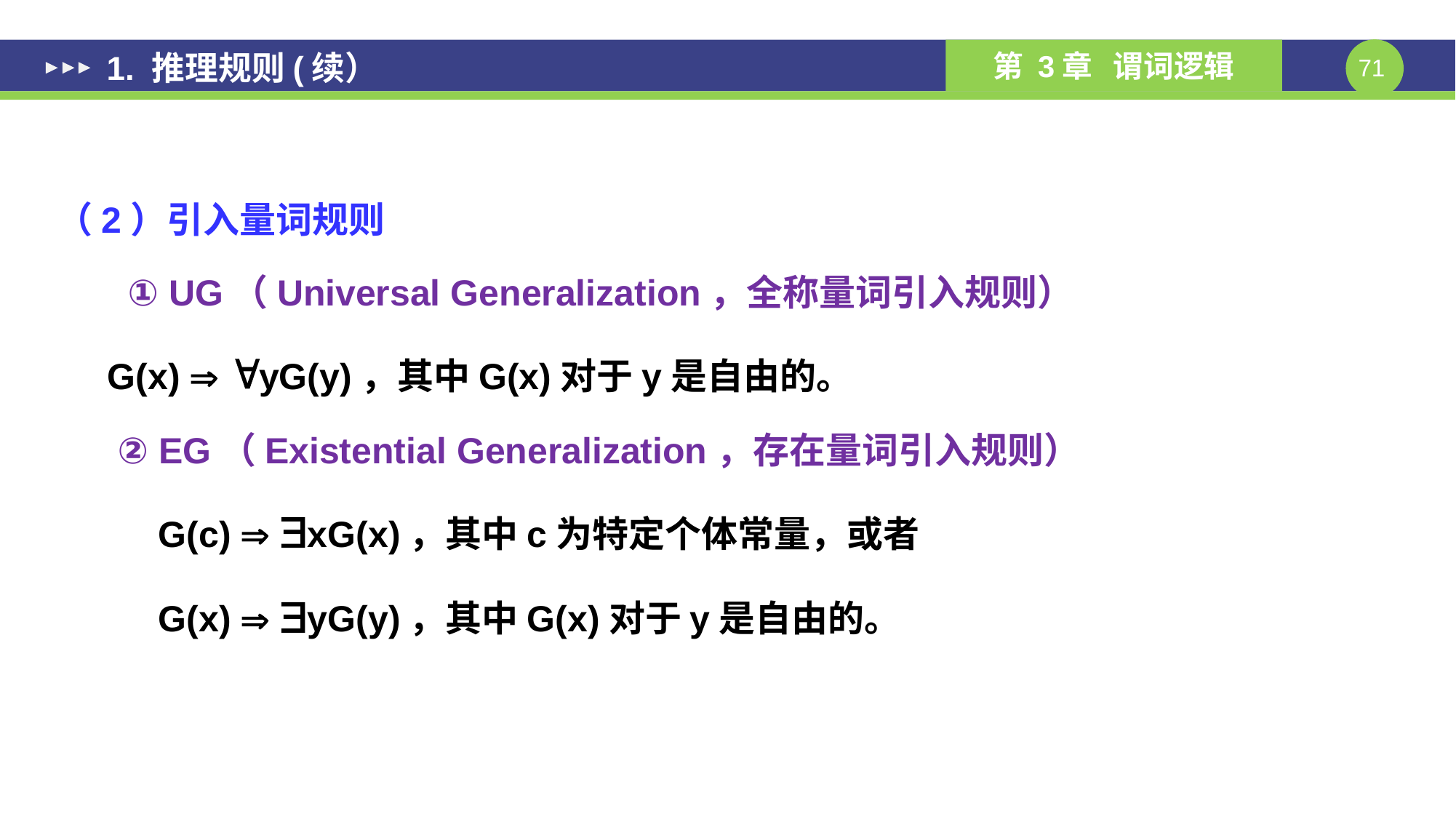

1. 推理规则(续）
（2）引入量词规则
       ① UG（Universal Generalization，全称量词引入规则）
     G(x) ⇒ ∀yG(y)，其中G(x)对于y是自由的。
      ② EG（Existential Generalization，存在量词引入规则）
          G(c) ⇒ ∃xG(x)，其中c为特定个体常量，或者
          G(x) ⇒ ∃yG(y)，其中G(x)对于y是自由的。